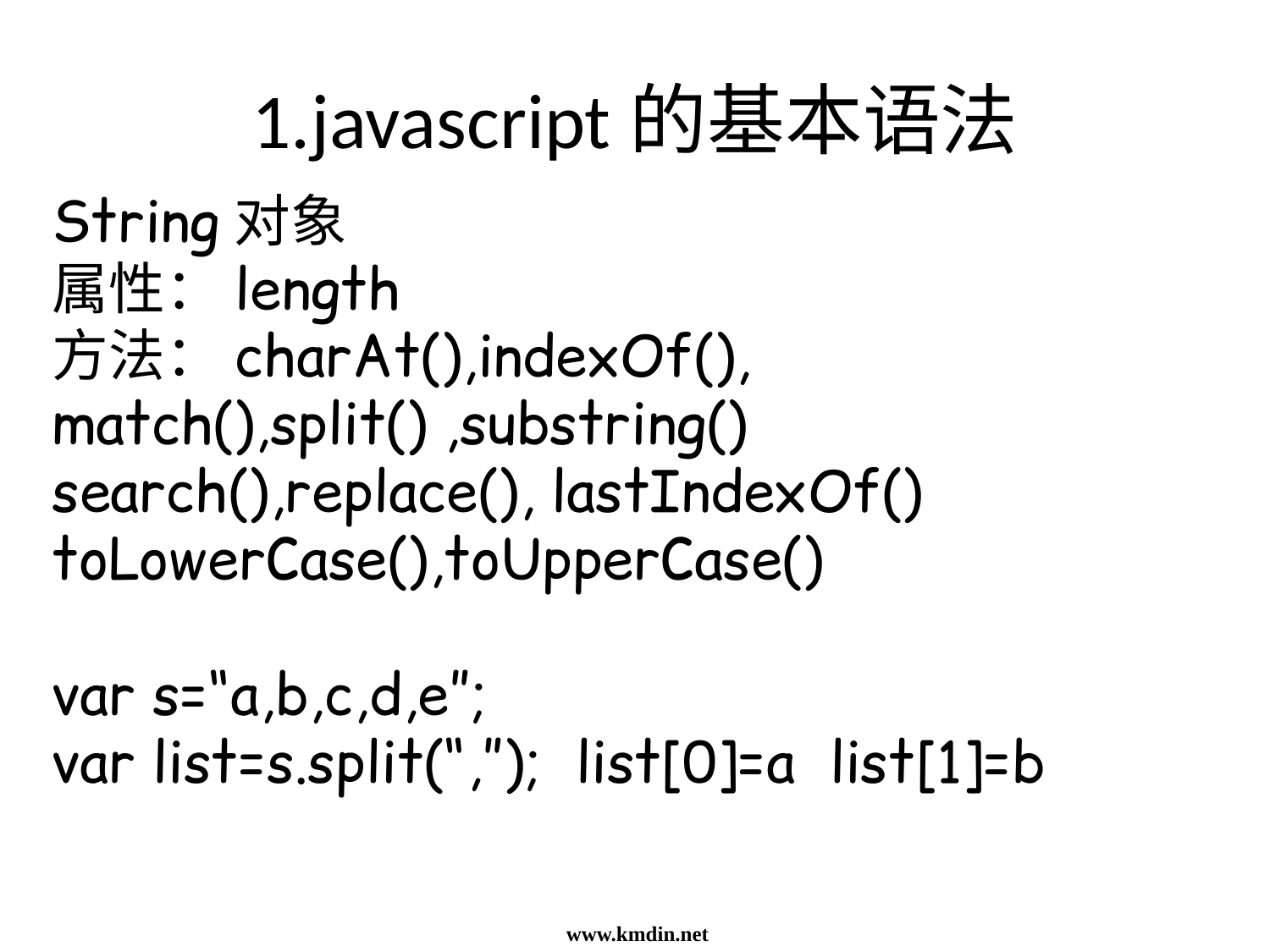

# 1.javascript的基本语法
String对象
属性：length
方法：charAt(),indexOf(), match(),split() ,substring()
search(),replace(), lastIndexOf()
toLowerCase(),toUpperCase()

var s=“a,b,c,d,e”;
var list=s.split(“,”);  list[0]=a  list[1]=b